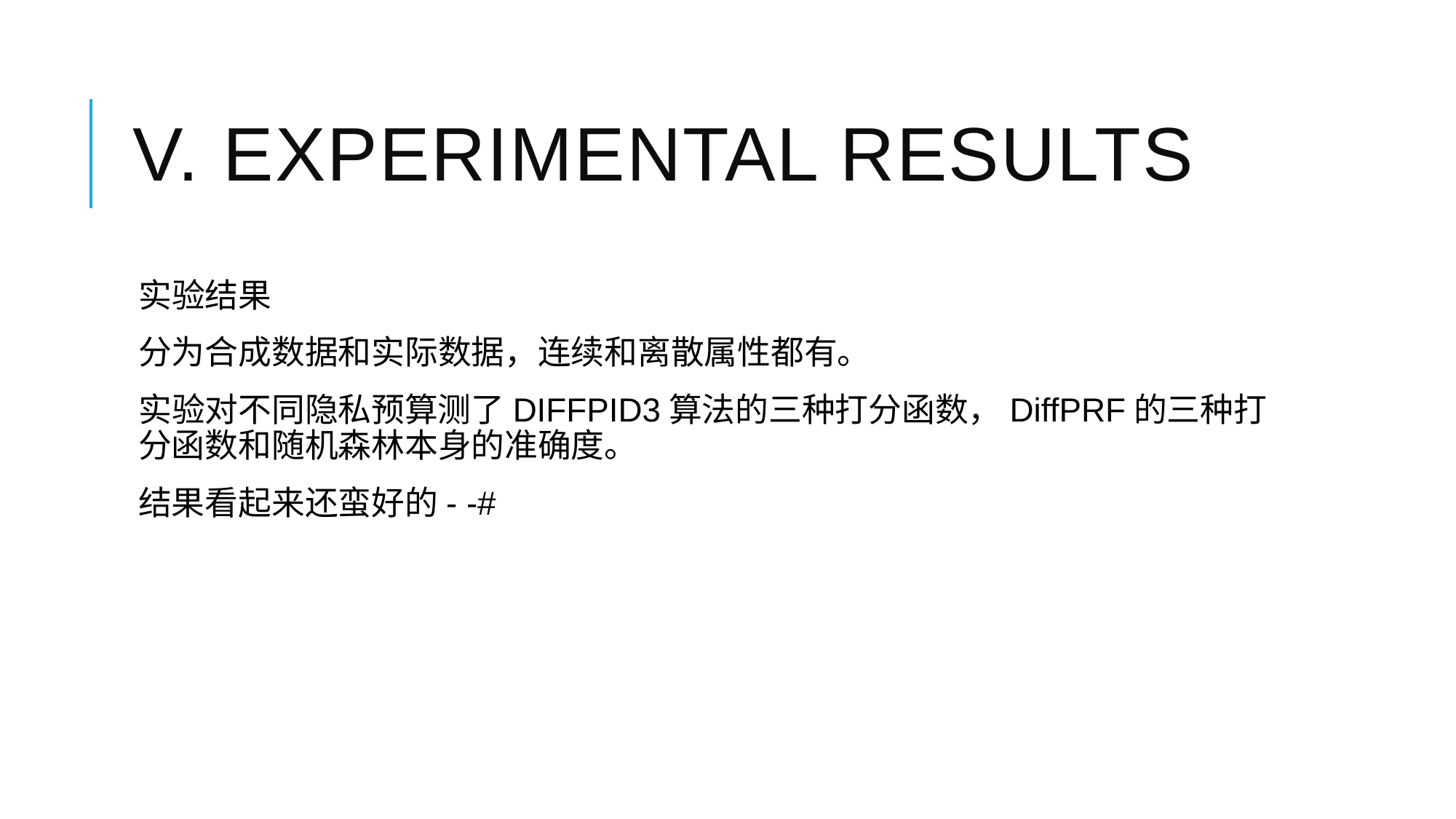

# V. EXPERIMENTAL RESULTS
实验结果
分为合成数据和实际数据，连续和离散属性都有。
实验对不同隐私预算测了DIFFPID3算法的三种打分函数，DiffPRF的三种打分函数和随机森林本身的准确度。
结果看起来还蛮好的- -#